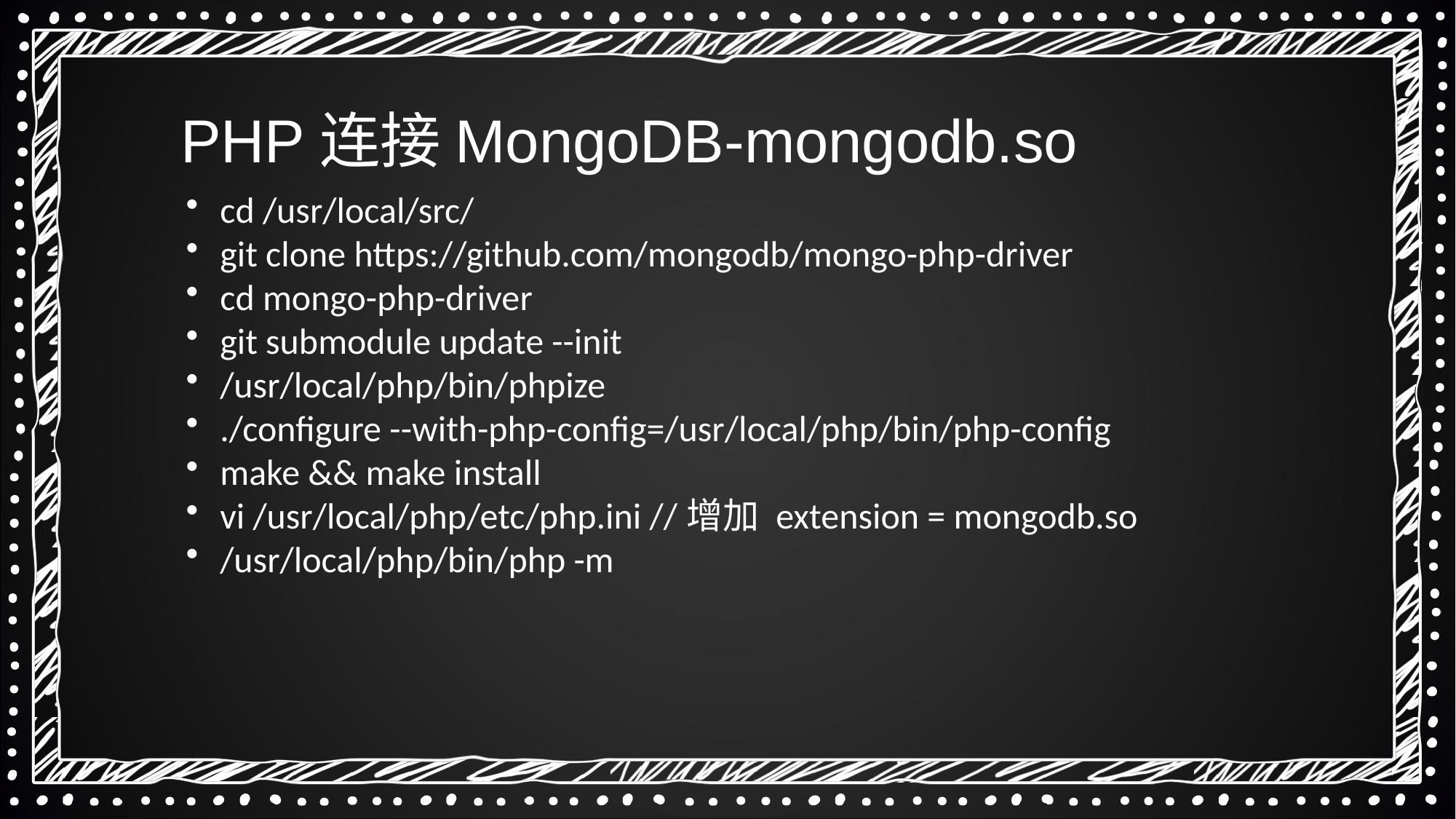

PHP连接MongoDB-mongodb.so
 cd /usr/local/src/
 git clone https://github.com/mongodb/mongo-php-driver
 cd mongo-php-driver
 git submodule update --init
 /usr/local/php/bin/phpize
 ./configure --with-php-config=/usr/local/php/bin/php-config
 make && make install
 vi /usr/local/php/etc/php.ini //增加 extension = mongodb.so
 /usr/local/php/bin/php -m